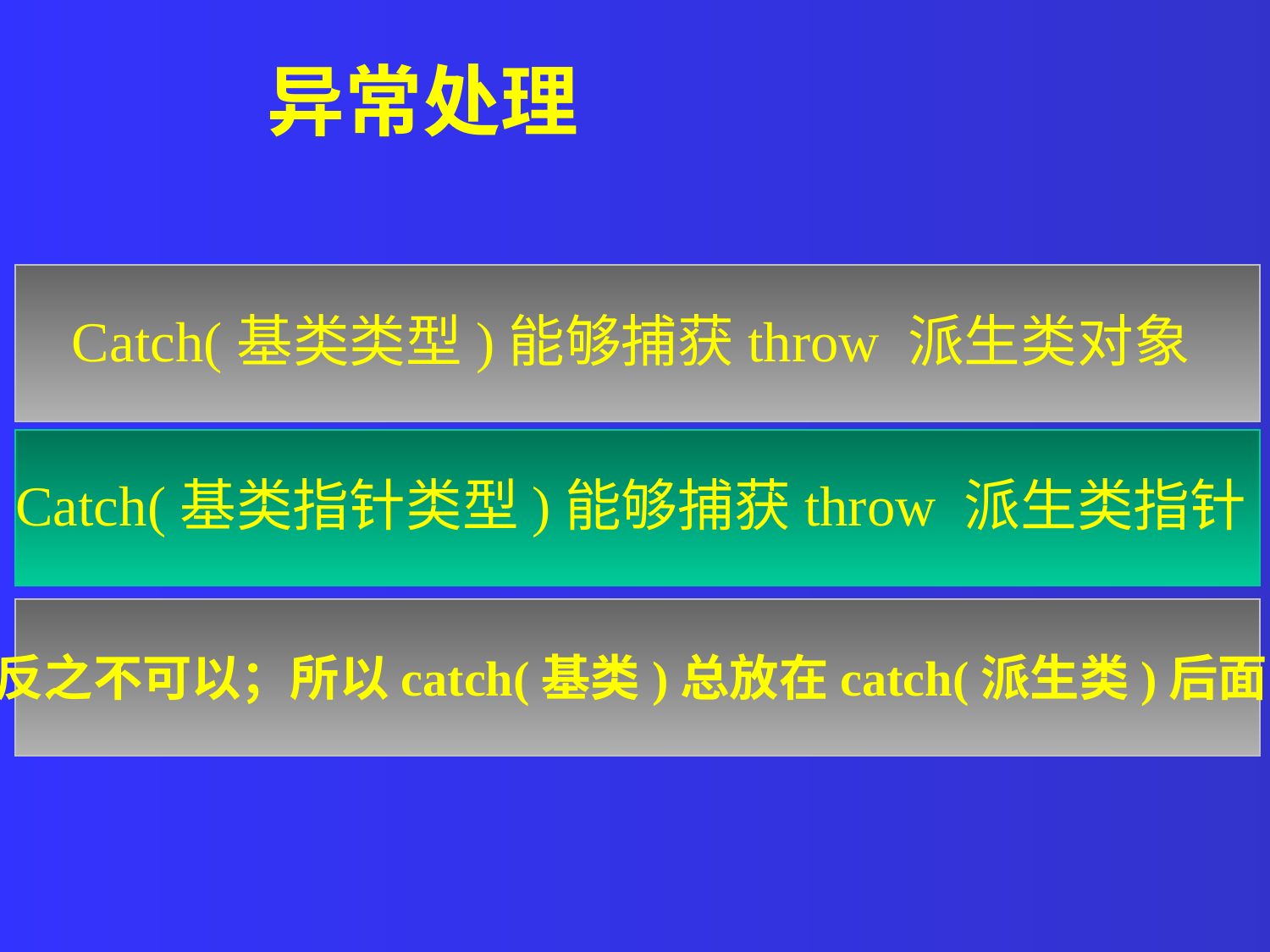

异常处理
Catch(基类类型)能够捕获throw 派生类对象
Catch(基类指针类型)能够捕获throw 派生类指针
反之不可以；所以catch(基类)总放在catch(派生类)后面